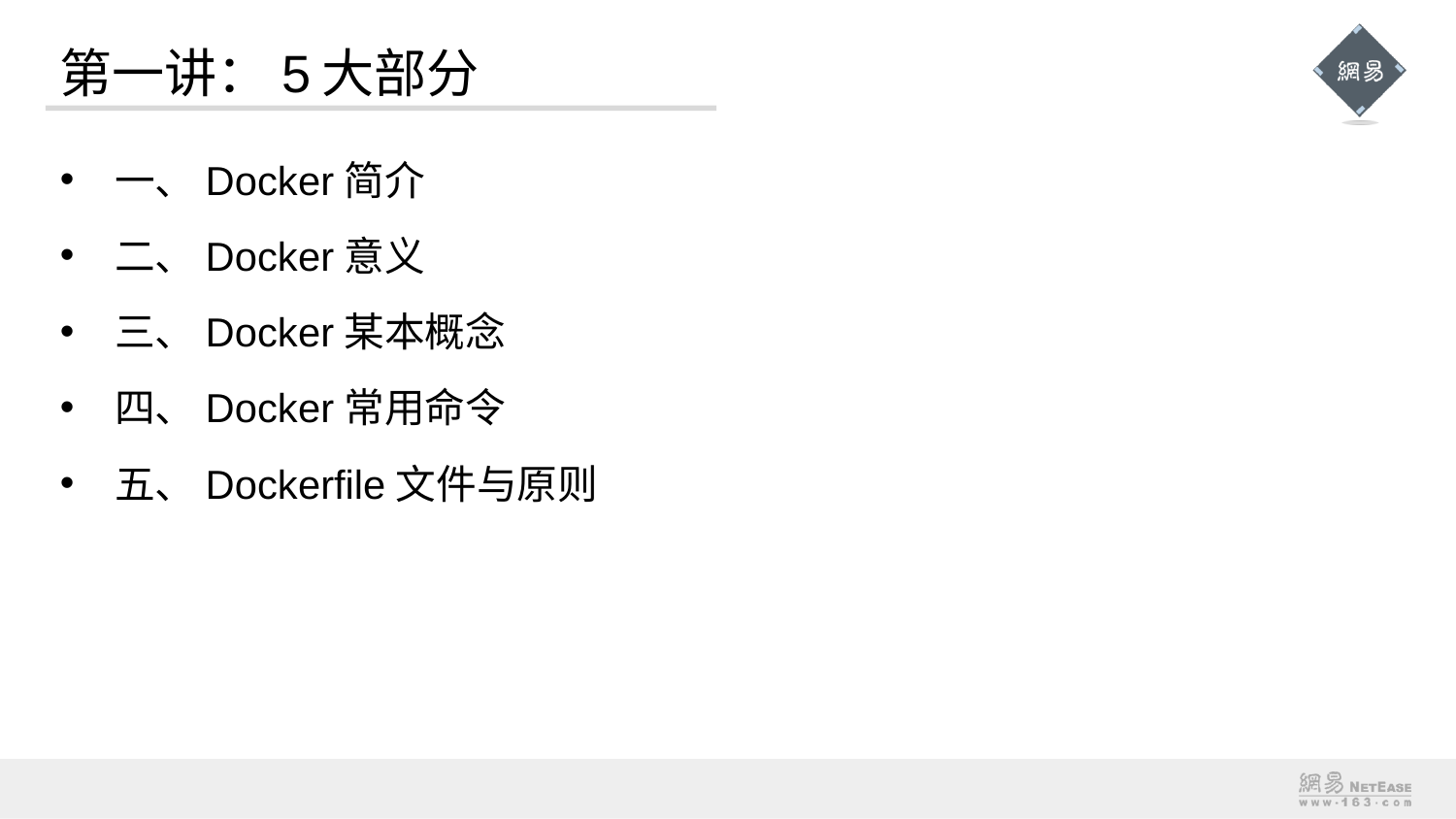

# 第一讲：5大部分
一、Docker简介
二、Docker意义
三、Docker某本概念
四、Docker常用命令
五、Dockerfile文件与原则